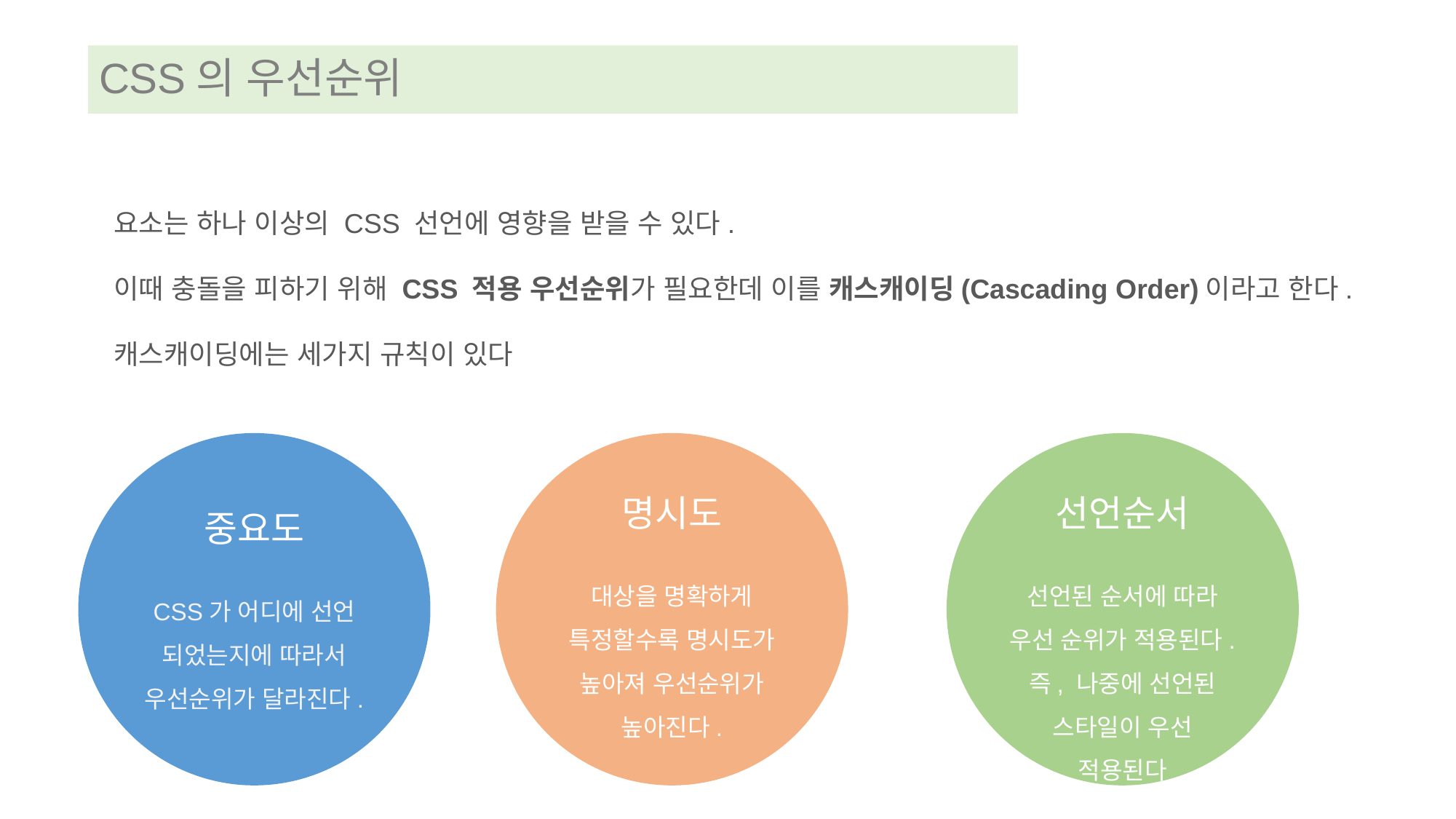

# CSS의 우선순위
요소는 하나 이상의 CSS 선언에 영향을 받을 수 있다.
이때 충돌을 피하기 위해 CSS 적용 우선순위가 필요한데 이를 캐스캐이딩(Cascading Order)이라고 한다.
캐스캐이딩에는 세가지 규칙이 있다

중요도

CSS가 어디에 선언 되었는지에 따라서 우선순위가 달라진다.
명시도

대상을 명확하게 특정할수록 명시도가 높아져 우선순위가 높아진다.

선언순서

선언된 순서에 따라 우선 순위가 적용된다. 즉, 나중에 선언된 스타일이 우선 적용된다